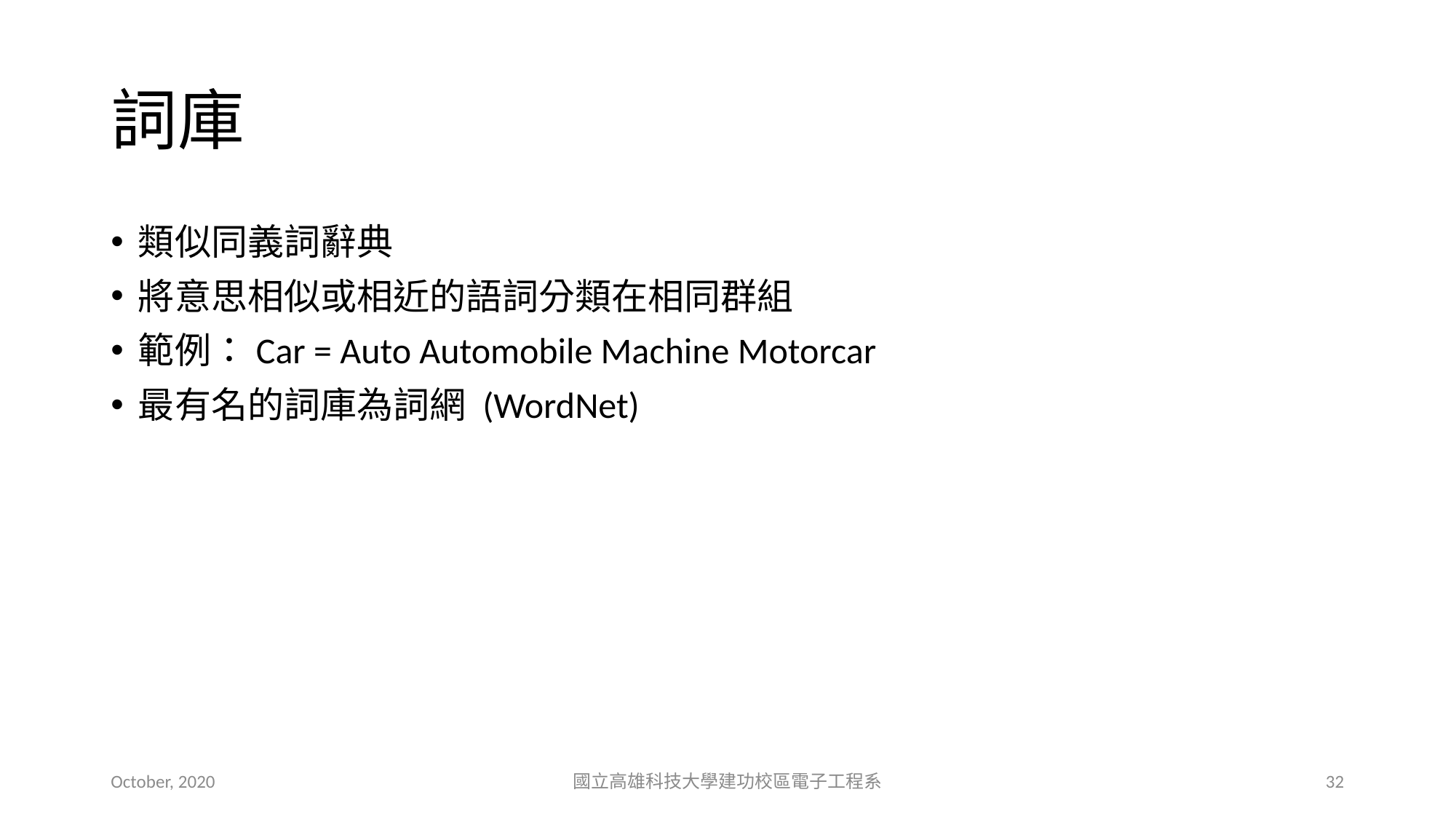

# 詞庫
類似同義詞辭典
將意思相似或相近的語詞分類在相同群組
範例：Car = Auto Automobile Machine Motorcar
最有名的詞庫為詞網 (WordNet)

October, 2020
國立高雄科技大學建功校區電子工程系
32